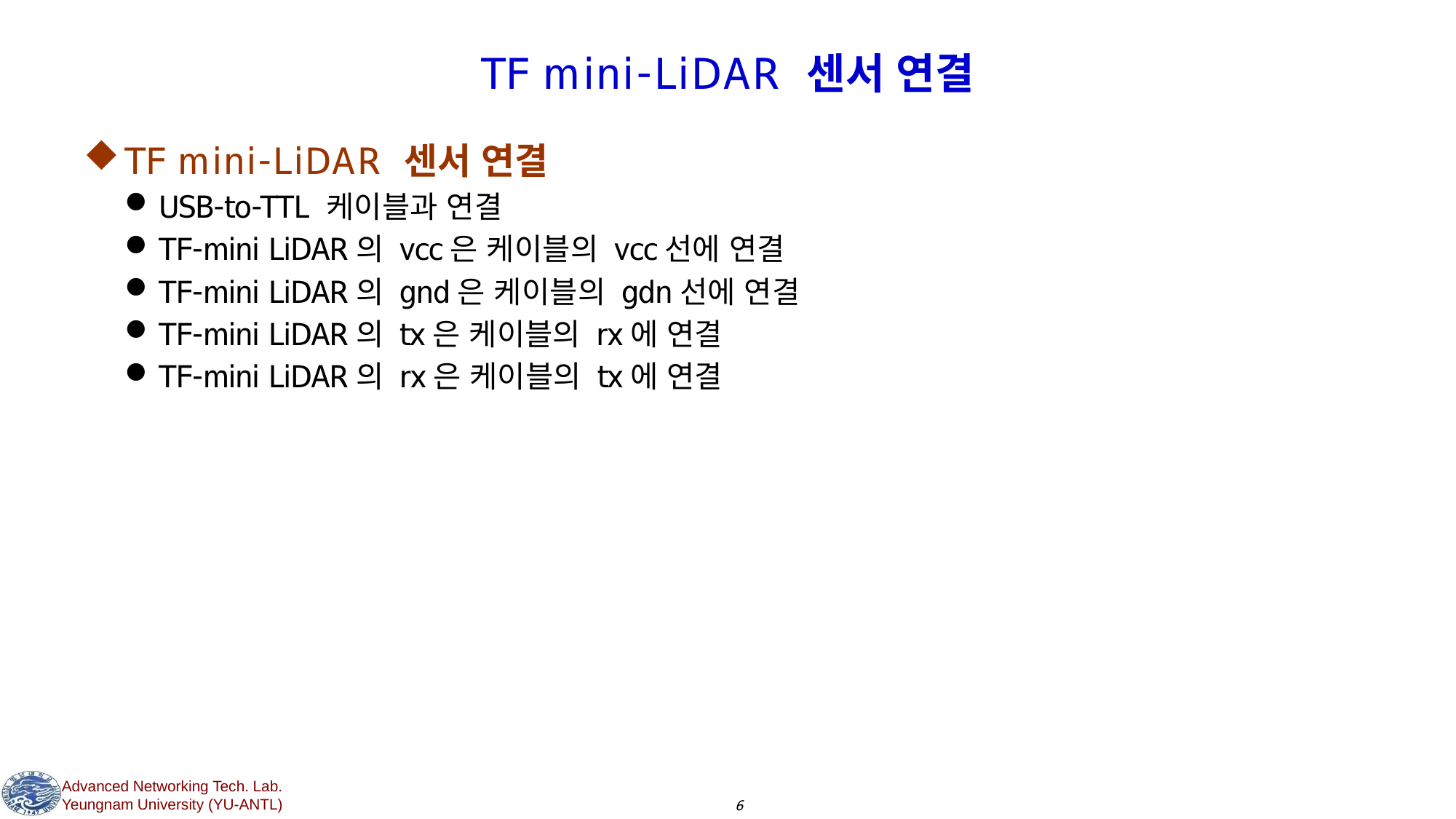

# TF mini-LiDAR 센서 연결
TF mini-LiDAR 센서 연결
USB-to-TTL 케이블과 연결
TF-mini LiDAR의 vcc은 케이블의 vcc선에 연결
TF-mini LiDAR의 gnd은 케이블의 gdn선에 연결
TF-mini LiDAR의 tx은 케이블의 rx에 연결
TF-mini LiDAR의 rx은 케이블의 tx에 연결